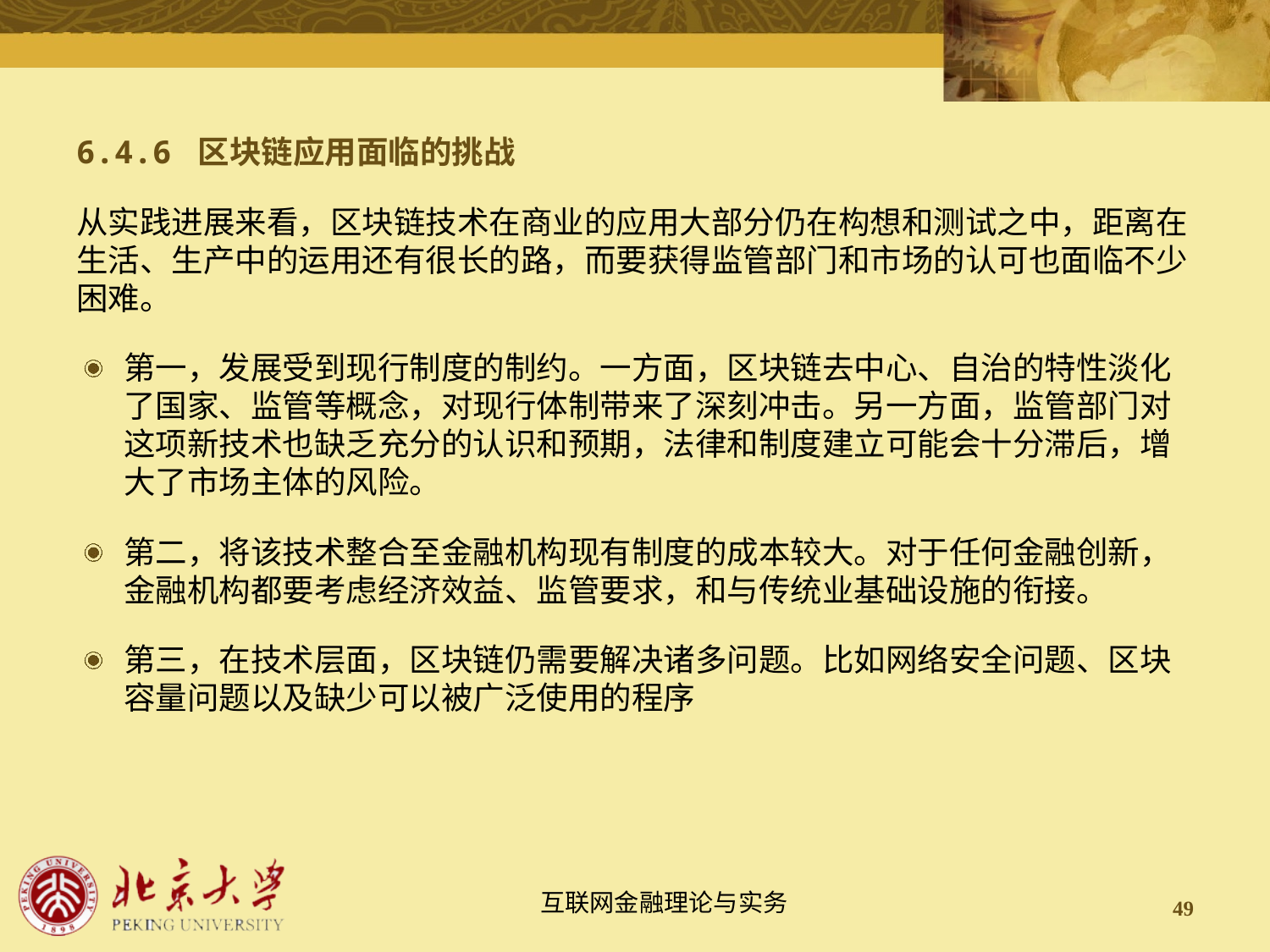

6.4.6 区块链应用面临的挑战
从实践进展来看，区块链技术在商业的应用大部分仍在构想和测试之中，距离在生活、生产中的运用还有很长的路，而要获得监管部门和市场的认可也面临不少困难。
第一，发展受到现行制度的制约。一方面，区块链去中心、自治的特性淡化了国家、监管等概念，对现行体制带来了深刻冲击。另一方面，监管部门对这项新技术也缺乏充分的认识和预期，法律和制度建立可能会十分滞后，增大了市场主体的风险。
第二，将该技术整合至金融机构现有制度的成本较大。对于任何金融创新，金融机构都要考虑经济效益、监管要求，和与传统业基础设施的衔接。
第三，在技术层面，区块链仍需要解决诸多问题。比如网络安全问题、区块容量问题以及缺少可以被广泛使用的程序
49